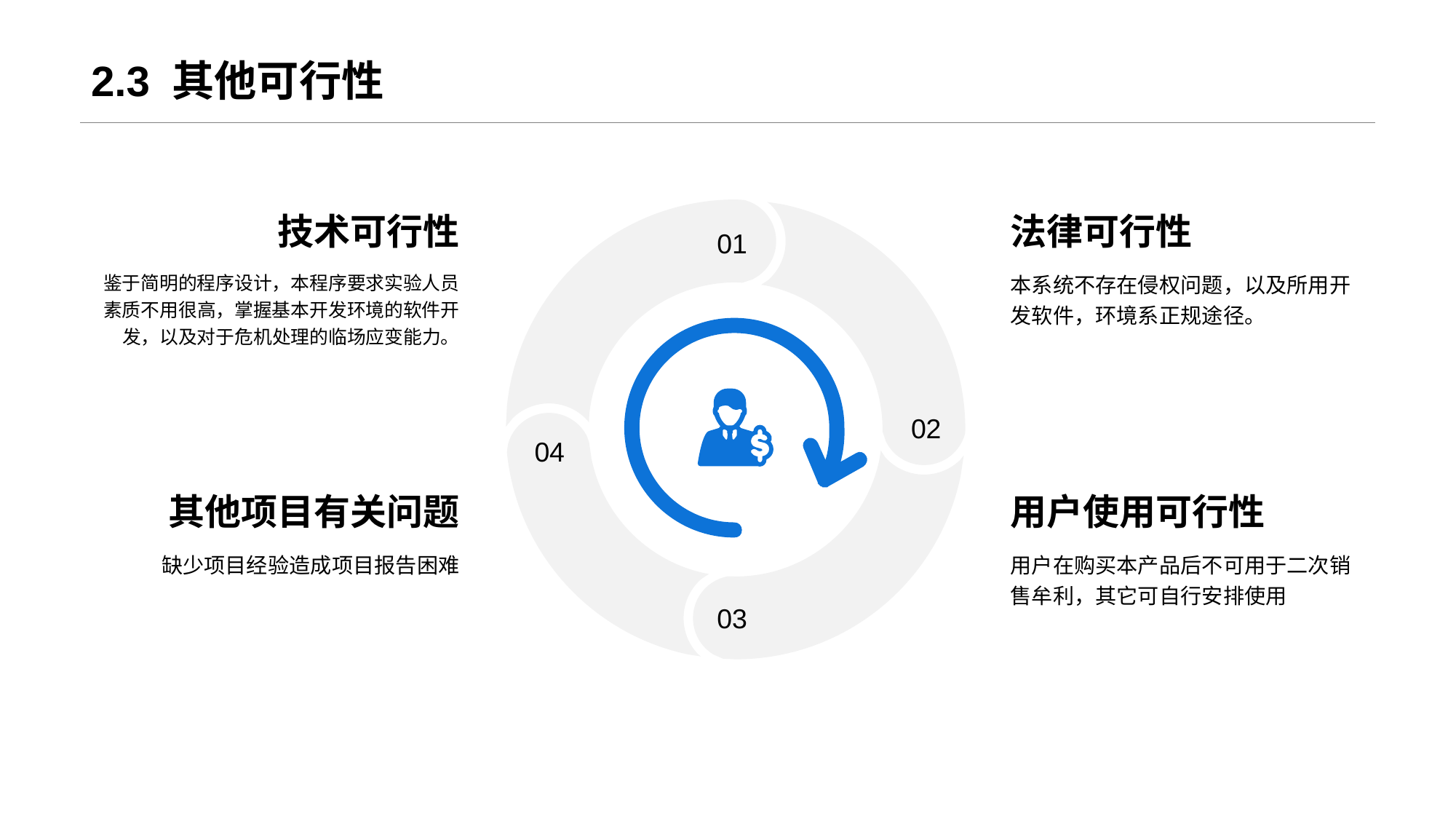

# 2.3 其他可行性
技术可行性

法律可行性

01
鉴于简明的程序设计，本程序要求实验人员素质不用很高，掌握基本开发环境的软件开发，以及对于危机处理的临场应变能力。
本系统不存在侵权问题，以及所用开发软件，环境系正规途径。

02

04

其他项目有关问题
用户使用可行性
缺少项目经验造成项目报告困难
用户在购买本产品后不可用于二次销售牟利，其它可自行安排使用
03